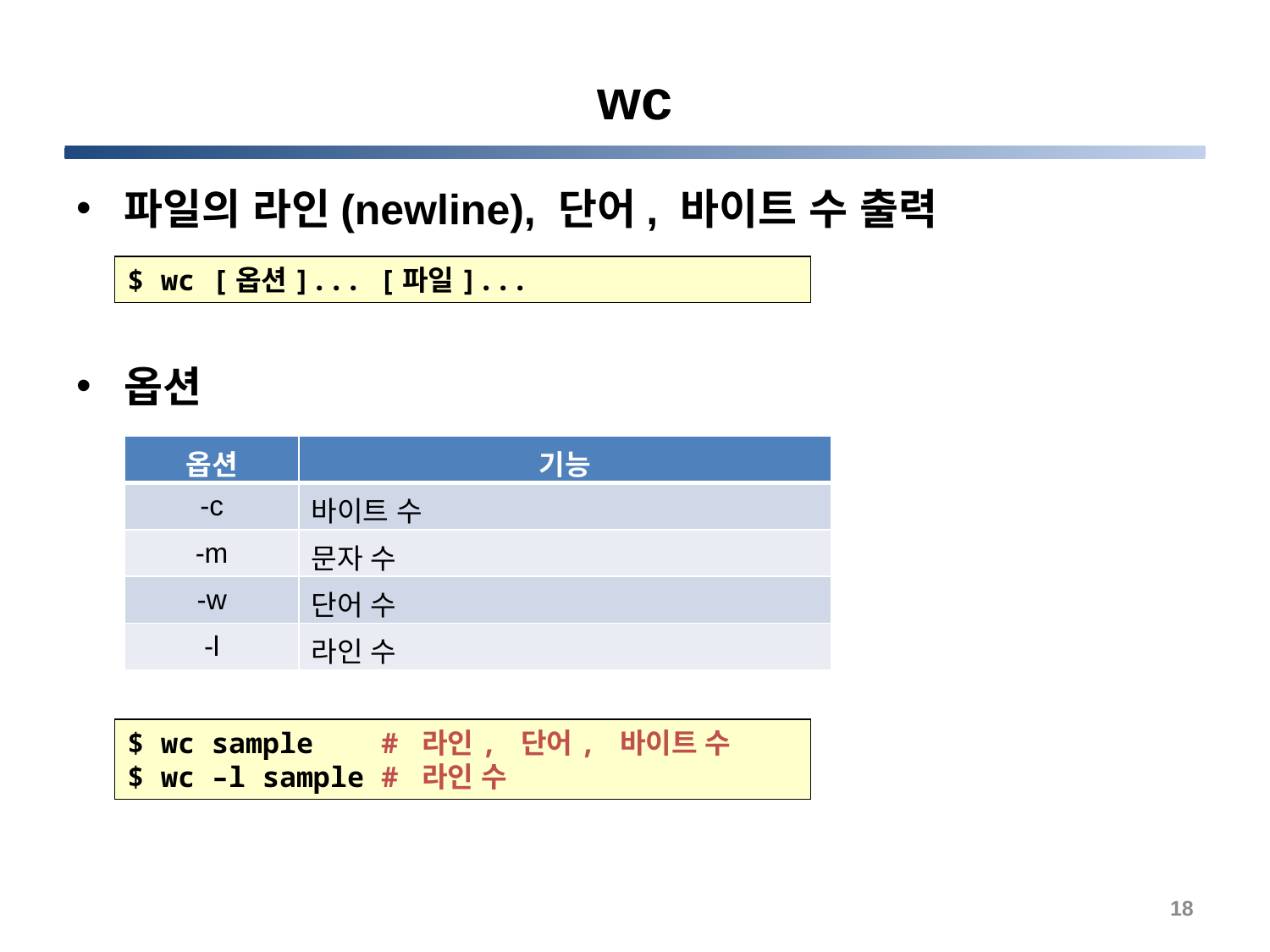

# wc
파일의 라인(newline), 단어, 바이트 수 출력

옵션

$ wc [옵션]... [파일]...
| 옵션 | 기능 |
| --- | --- |
| -c | 바이트 수 |
| -m | 문자 수 |
| -w | 단어 수 |
| -l | 라인 수 |
$ wc sample    # 라인, 단어, 바이트 수
$ wc –l sample # 라인 수
18